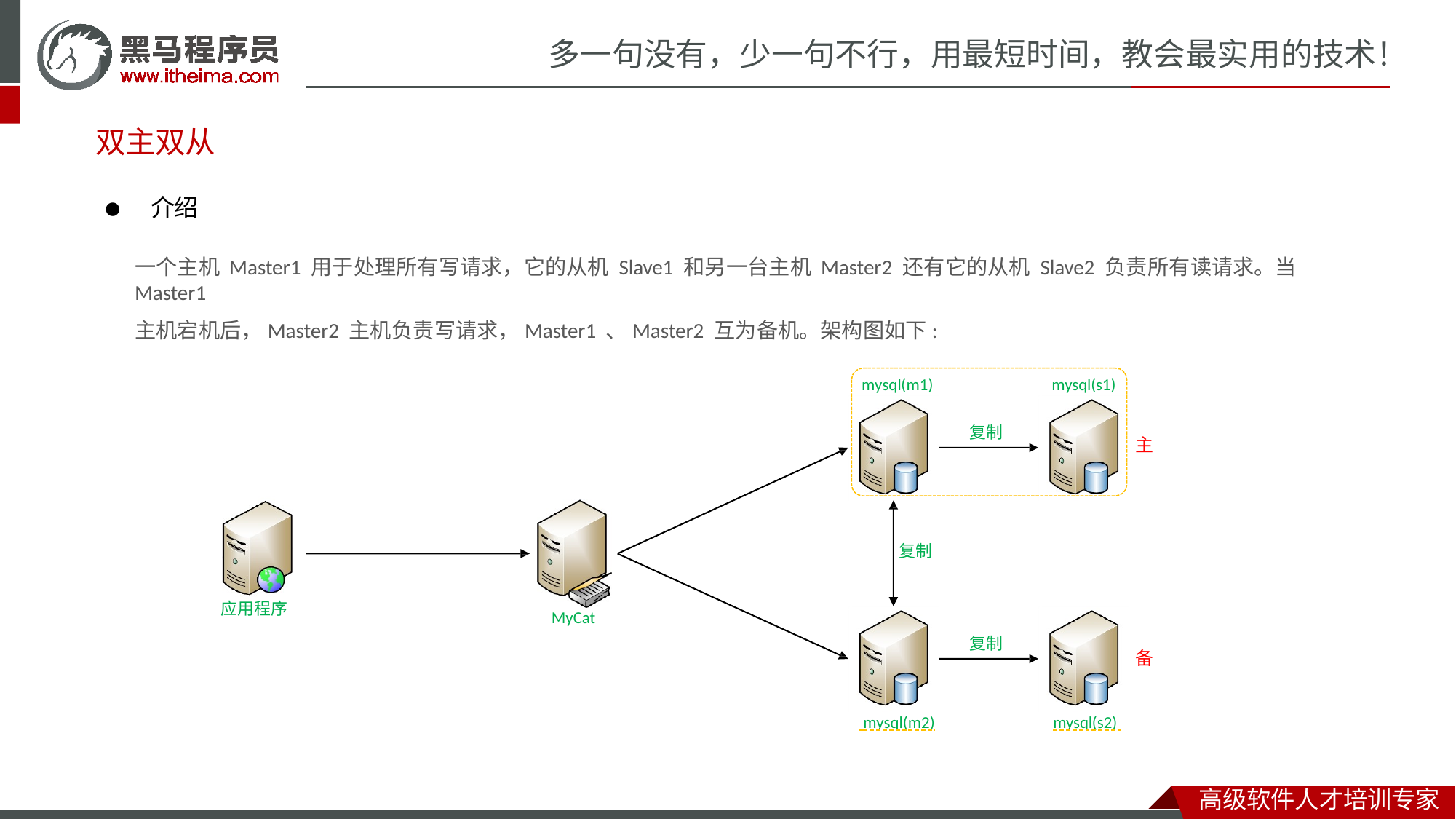

# 多一句没有，少一句不行，用最短时间，教会最实用的技术！

双主双从
⚫	介绍

一个主机Master1 用于处理所有写请求，它的从机 Slave1 和另一台主机Master2 还有它的从机 Slave2 负责所有读请求。当Master1
主机宕机后，Master2 主机负责写请求，Master1 、Master2 互为备机。架构图如下:

mysql(m1)
mysql(s1)

复制
主

复制

应用程序
MyCat

复制
备

 mysql(m2)	mysql(s2)
高级软件人才培训专家